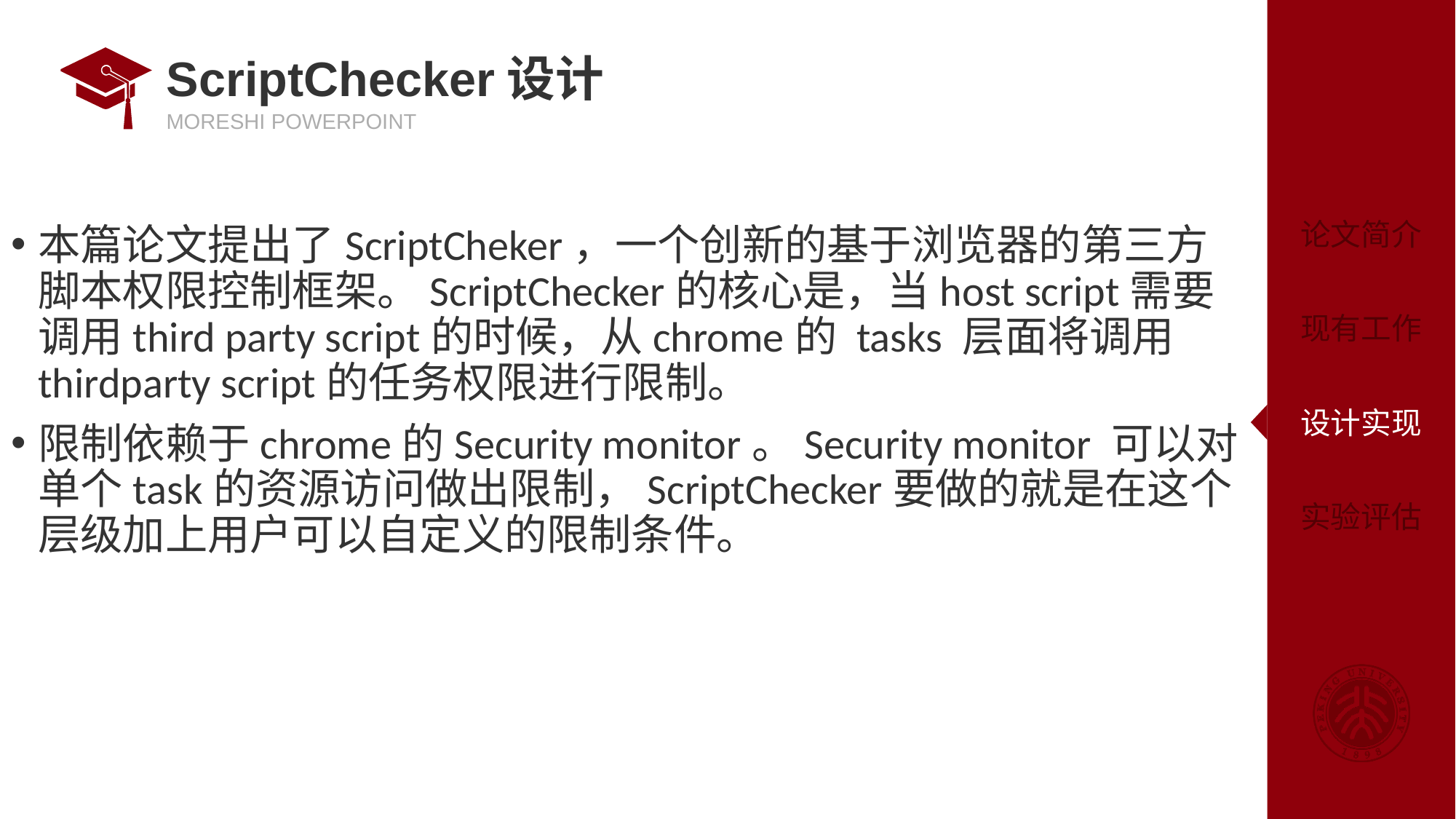

# ScriptChecker设计
本篇论文提出了ScriptCheker，一个创新的基于浏览器的第三方脚本权限控制框架。ScriptChecker的核心是，当host script需要调用third party script的时候，从chrome的 tasks 层面将调用thirdparty script的任务权限进行限制。
限制依赖于chrome的Security monitor。Security monitor 可以对单个task的资源访问做出限制，ScriptChecker要做的就是在这个层级加上用户可以自定义的限制条件。